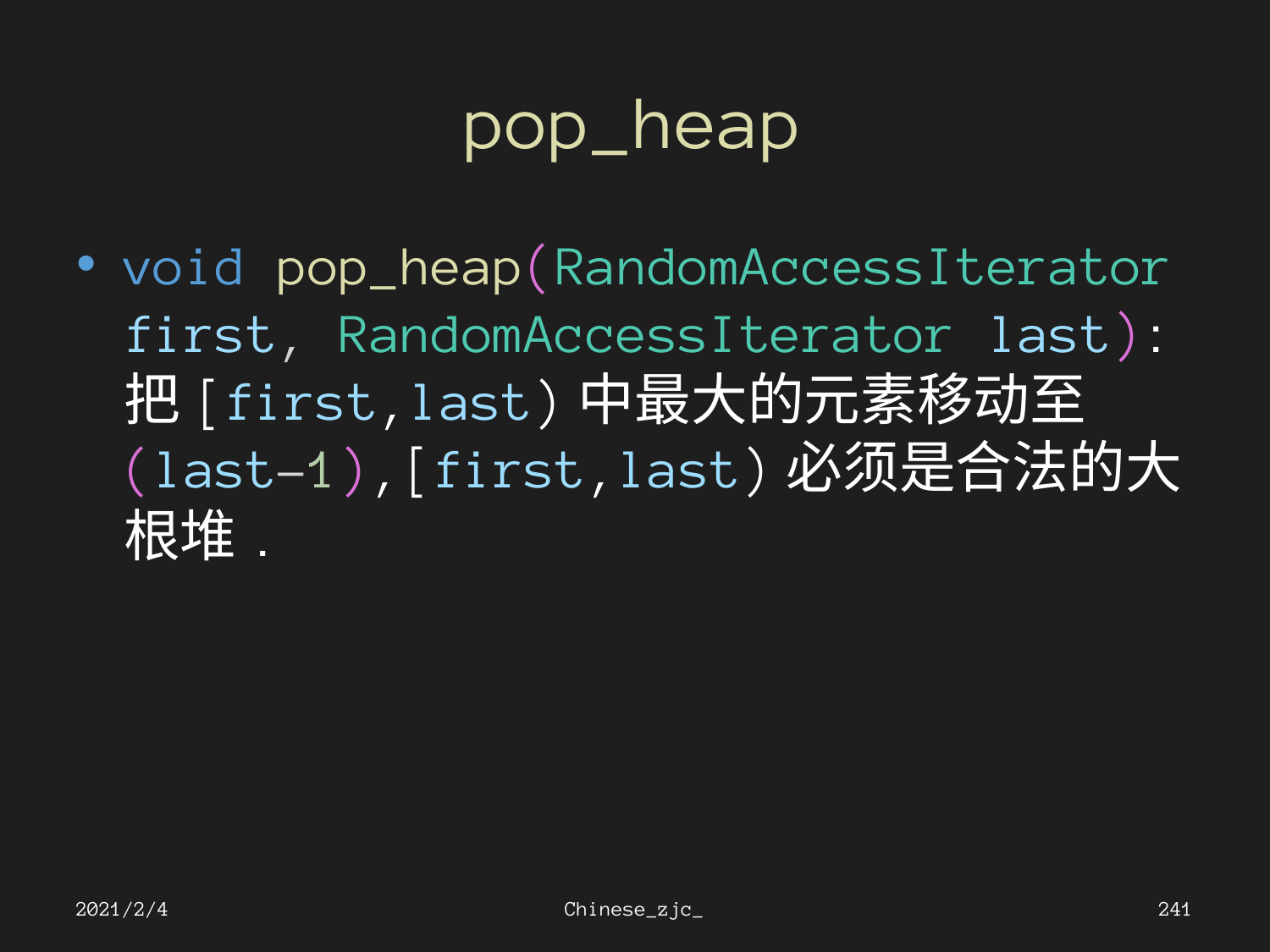

# pop_heap
void pop_heap(RandomAccessIterator first, RandomAccessIterator last):把[first,last)中最大的元素移动至(last-1),[first,last)必须是合法的大根堆.
2021/2/4
Chinese_zjc_
241